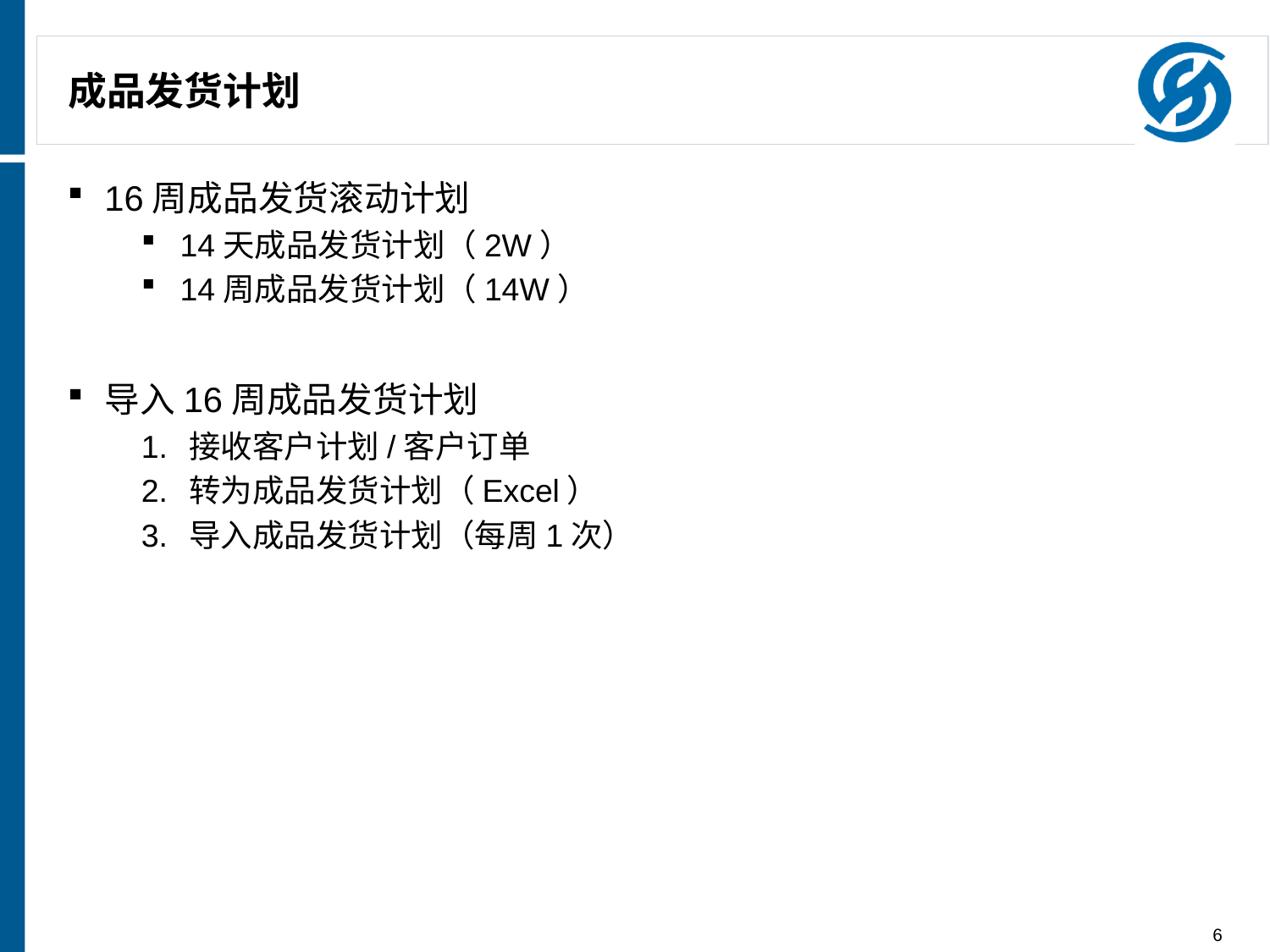

# 成品发货计划
16周成品发货滚动计划
14天成品发货计划（2W）
14周成品发货计划（14W）

导入16周成品发货计划
接收客户计划/客户订单
转为成品发货计划（Excel）
导入成品发货计划（每周1次）

6